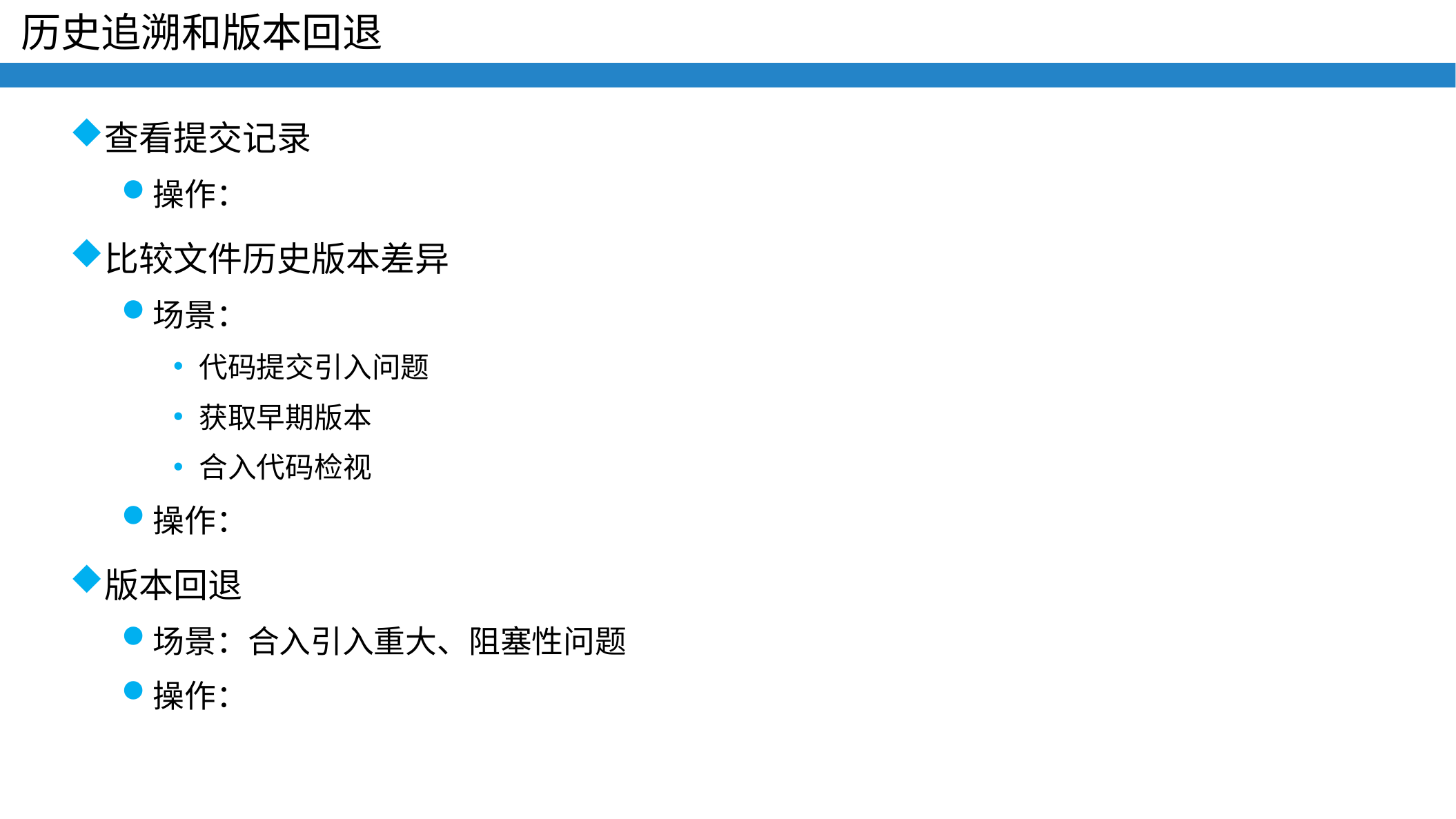

# 历史追溯和版本回退
查看提交记录
操作：
比较文件历史版本差异
场景：
代码提交引入问题
获取早期版本
合入代码检视
操作：
版本回退
场景：合入引入重大、阻塞性问题
操作：